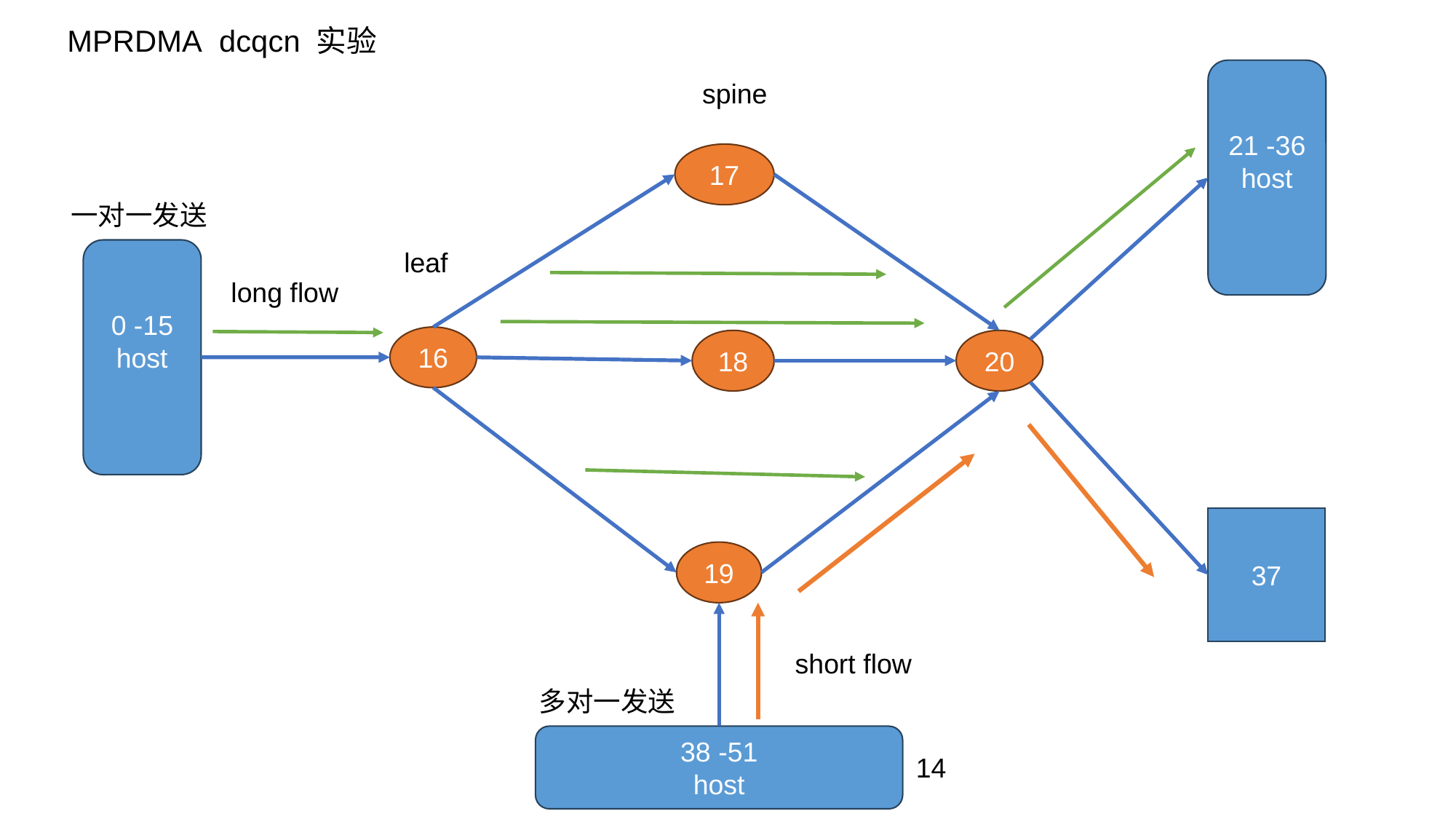

MPRDMA  dcqcn 实验
21 -36
host

spine
17
一对一发送
0 -15
host

leaf
long flow
16
20
18
37
19
short flow
多对一发送

38 -51
host

14